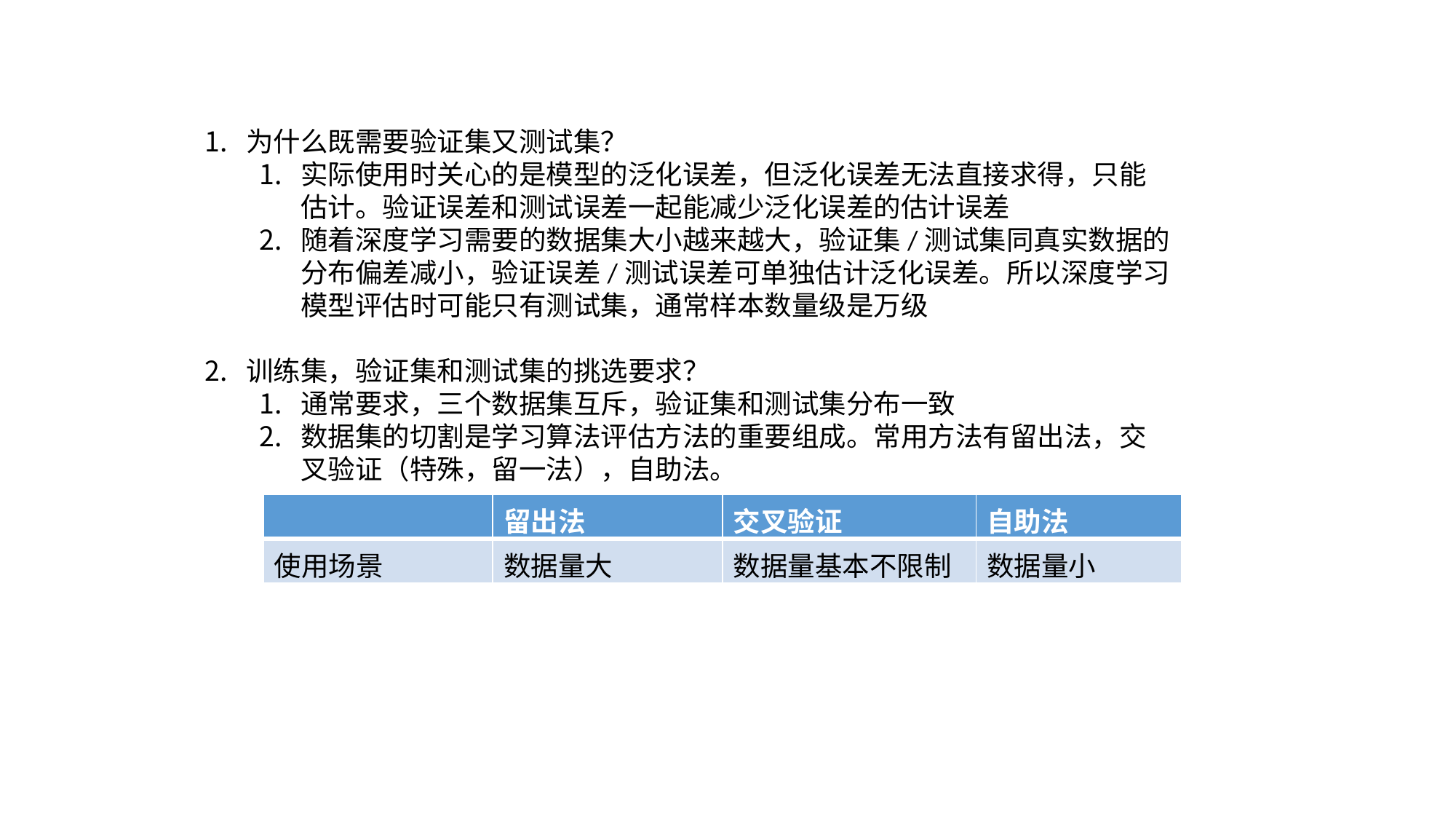

为什么既需要验证集又测试集？
实际使用时关心的是模型的泛化误差，但泛化误差无法直接求得，只能估计。验证误差和测试误差一起能减少泛化误差的估计误差
随着深度学习需要的数据集大小越来越大，验证集/测试集同真实数据的分布偏差减小，验证误差/测试误差可单独估计泛化误差。所以深度学习模型评估时可能只有测试集，通常样本数量级是万级

训练集，验证集和测试集的挑选要求？
通常要求，三个数据集互斥，验证集和测试集分布一致
数据集的切割是学习算法评估方法的重要组成。常用方法有留出法，交叉验证（特殊，留一法），自助法。
|  | 留出法 | 交叉验证 | 自助法 |
| --- | --- | --- | --- |
| 使用场景 | 数据量大 | 数据量基本不限制 | 数据量小 |